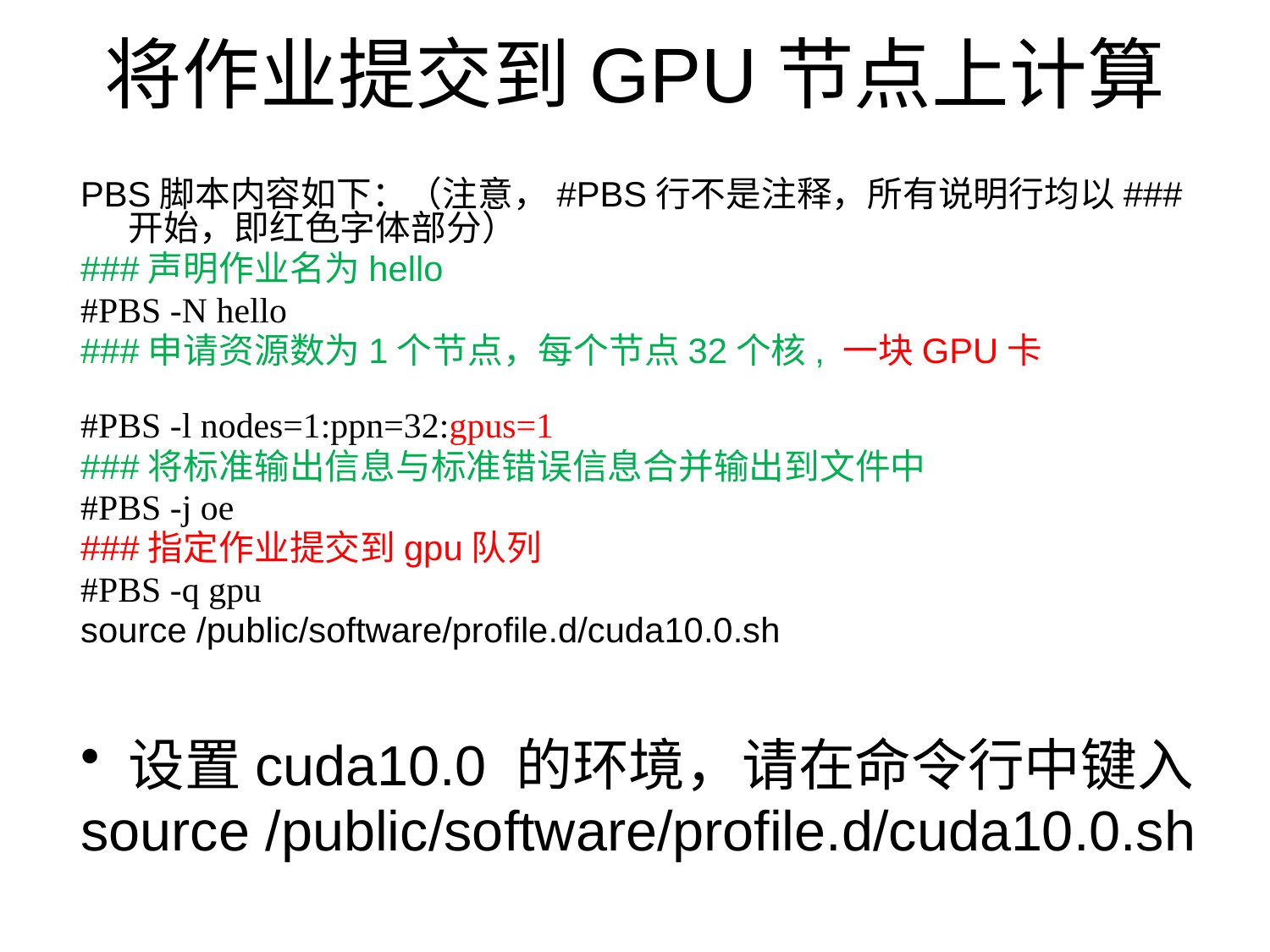

# 将作业提交到GPU节点上计算
PBS脚本内容如下：（注意，#PBS行不是注释，所有说明行均以###开始，即红色字体部分）
###声明作业名为hello
#PBS -N hello
###申请资源数为1个节点，每个节点32个核, 一块GPU卡
#PBS -l nodes=1:ppn=32:gpus=1
###将标准输出信息与标准错误信息合并输出到文件中
#PBS -j oe
###指定作业提交到gpu队列
#PBS -q gpu
source /public/software/profile.d/cuda10.0.sh

设置cuda10.0 的环境，请在命令行中键入
source /public/software/profile.d/cuda10.0.sh